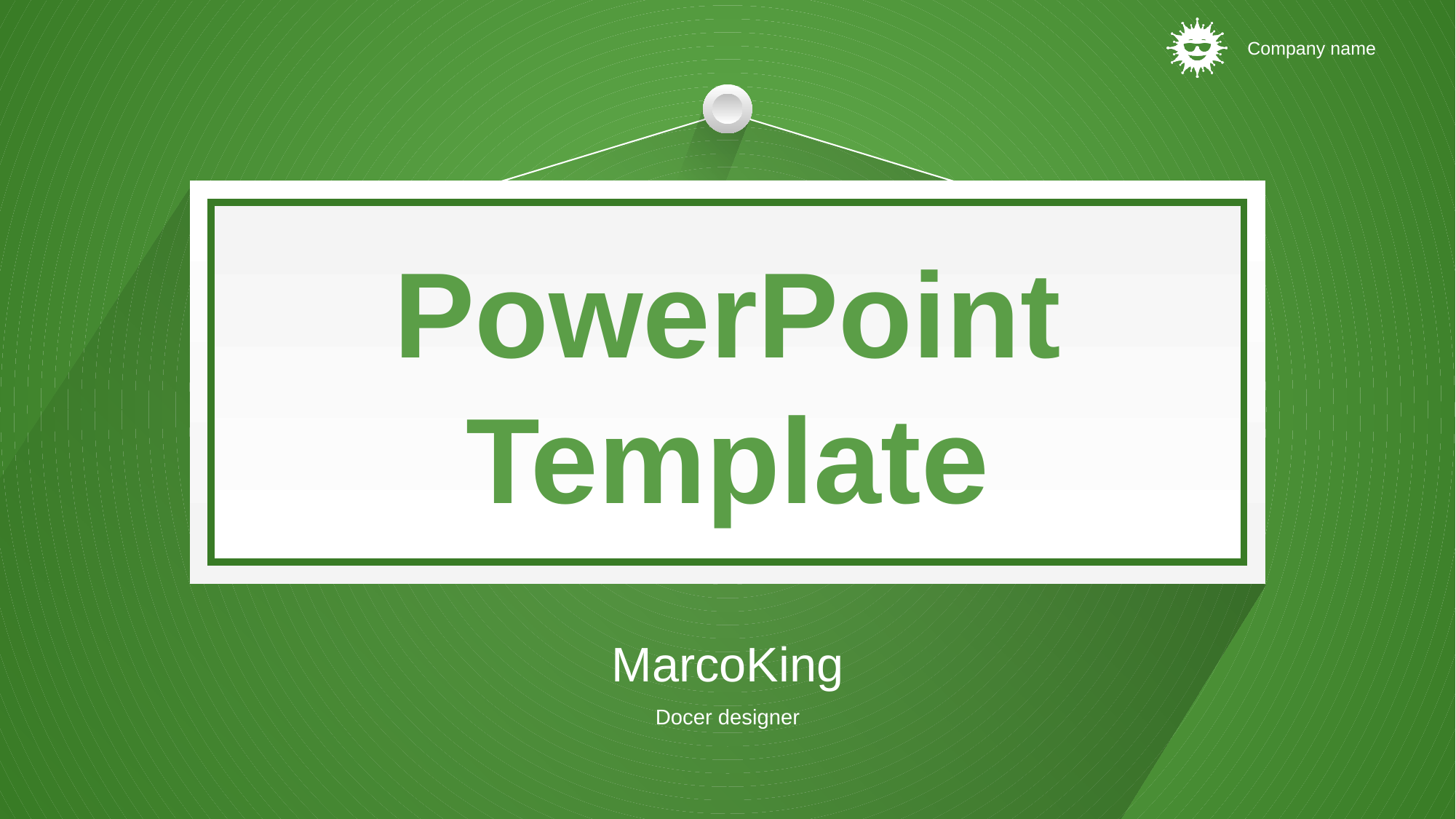

文字

PowerPoint
Template

边框

MarcoKing
Docer designer